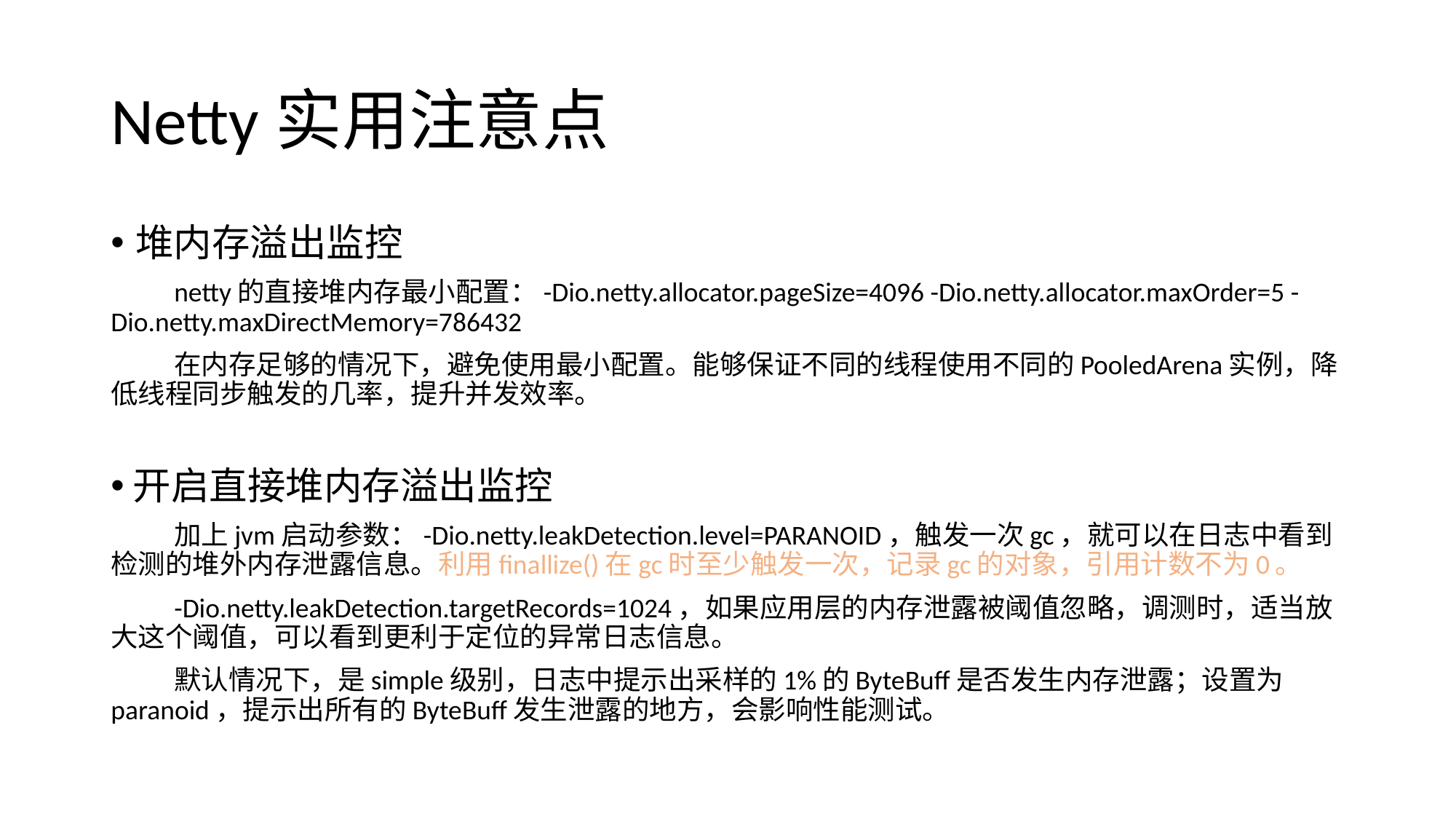

# Netty实用注意点
堆内存溢出监控
netty的直接堆内存最小配置：-Dio.netty.allocator.pageSize=4096 -Dio.netty.allocator.maxOrder=5 -Dio.netty.maxDirectMemory=786432
在内存足够的情况下，避免使用最小配置。能够保证不同的线程使用不同的PooledArena实例，降低线程同步触发的几率，提升并发效率。

开启直接堆内存溢出监控
加上jvm启动参数：-Dio.netty.leakDetection.level=PARANOID，触发一次gc，就可以在日志中看到检测的堆外内存泄露信息。利用finallize()在gc时至少触发一次，记录gc的对象，引用计数不为0。
-Dio.netty.leakDetection.targetRecords=1024，如果应用层的内存泄露被阈值忽略，调测时，适当放大这个阈值，可以看到更利于定位的异常日志信息。
默认情况下，是simple级别，日志中提示出采样的1%的ByteBuff是否发生内存泄露；设置为paranoid，提示出所有的ByteBuff发生泄露的地方，会影响性能测试。